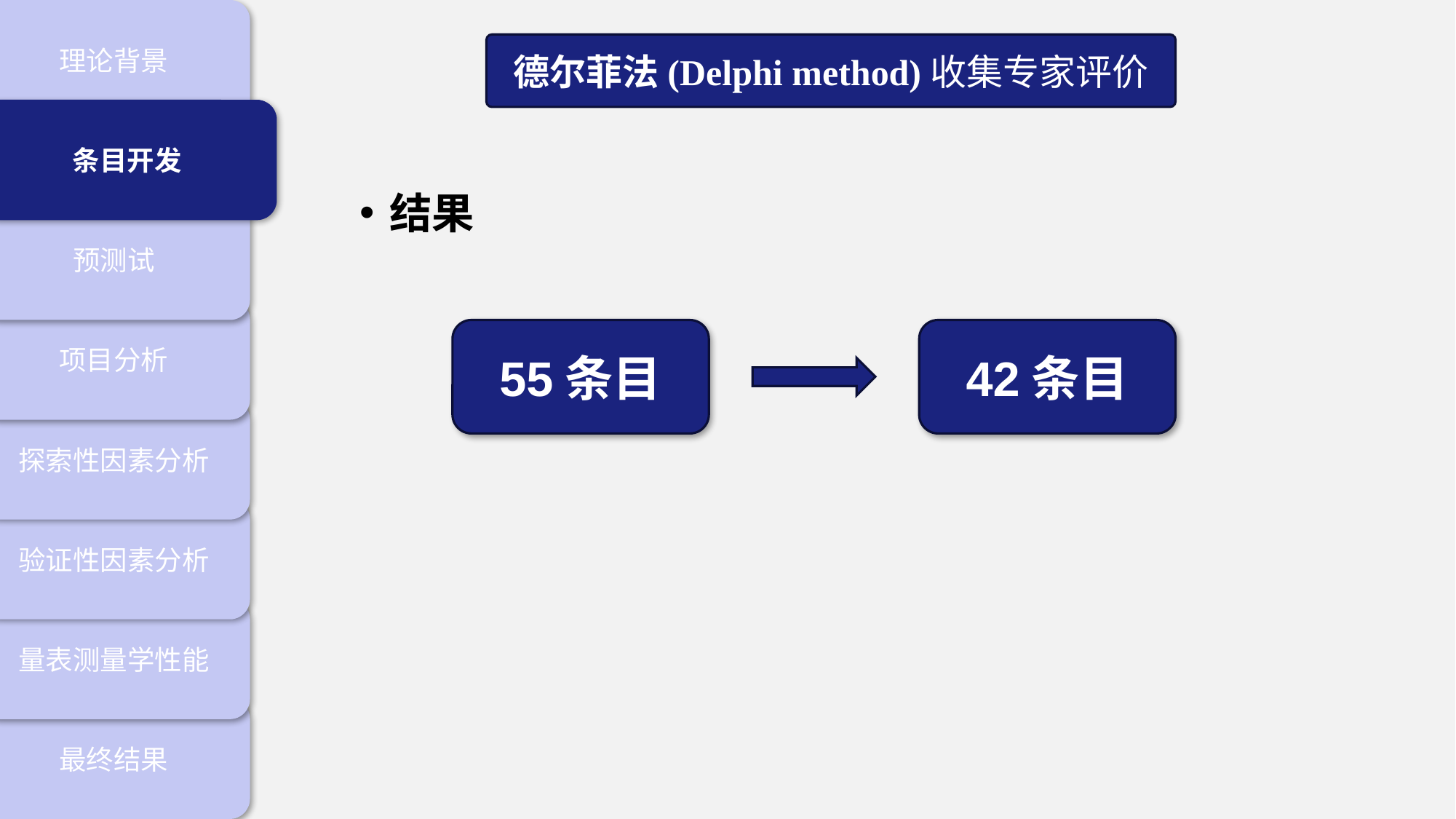

理论背景
德尔菲法(Delphi method)收集专家评价
条目开发
结果
预测试
项目分析
55条目
42条目

探索性因素分析
验证性因素分析
量表测量学性能
最终结果